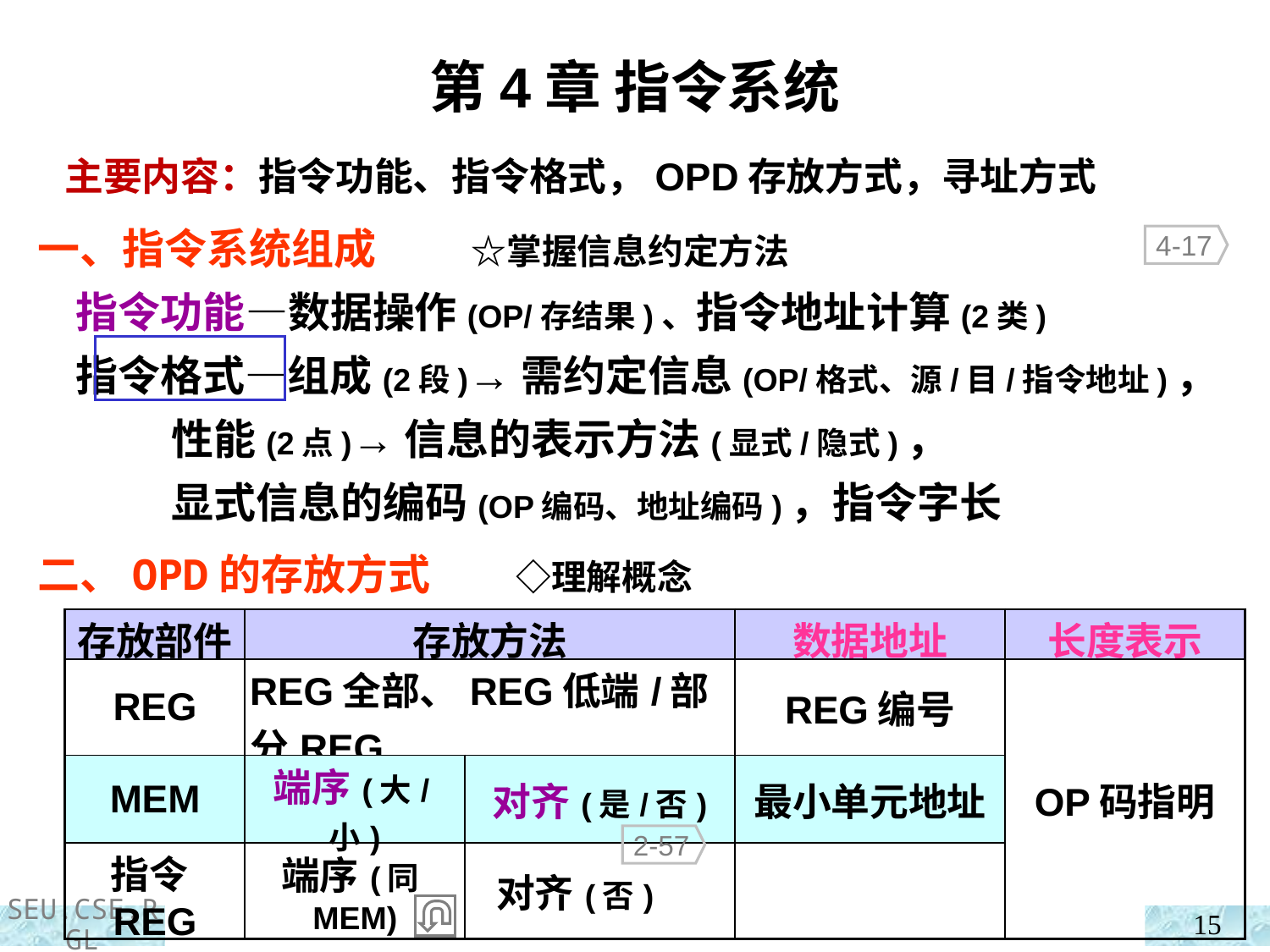

第4章 指令系统
  主要内容：指令功能、指令格式，OPD存放方式，寻址方式
一、指令系统组成          ☆掌握信息约定方法
   指令功能—数据操作(OP/存结果)、指令地址计算(2类)
   指令格式—组成(2段)→需约定信息(OP/格式、源/目/指令地址)，
             性能(2点)→信息的表示方法(显式/隐式)，
             显式信息的编码(OP编码、地址编码)，指令字长
4-17

二、OPD的存放方式         ◇理解概念
| 存放部件 | 存放方法 |  | 数据地址 | 长度表示 |
| --- | --- | --- | --- | --- |
| REG | REG全部、REG低端/部分REG |  | REG编号 | OP码指明 |
| MEM | 端序(大/小) | 对齐(是/否) | 最小单元地址 |  |
| 指令REG | 端序(同MEM) | 对齐(否) |  |  |
2-57

15